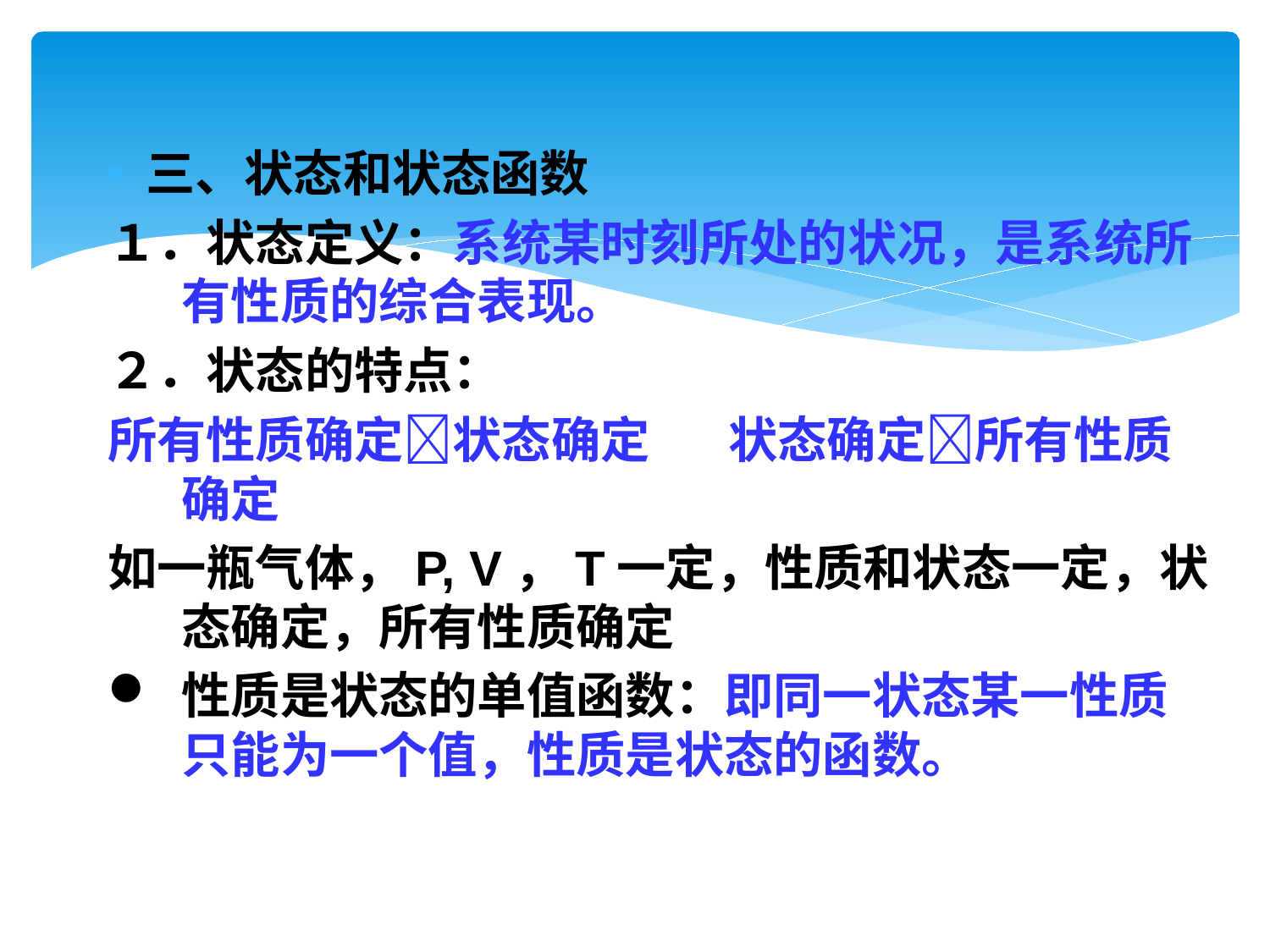

#
三、状态和状态函数
１．状态定义：系统某时刻所处的状况，是系统所有性质的综合表现。
２．状态的特点：
所有性质确定→状态确定       状态确定→所有性质确定
如一瓶气体，P, V，T一定，性质和状态一定，状态确定，所有性质确定
性质是状态的单值函数：即同一状态某一性质只能为一个值，性质是状态的函数。